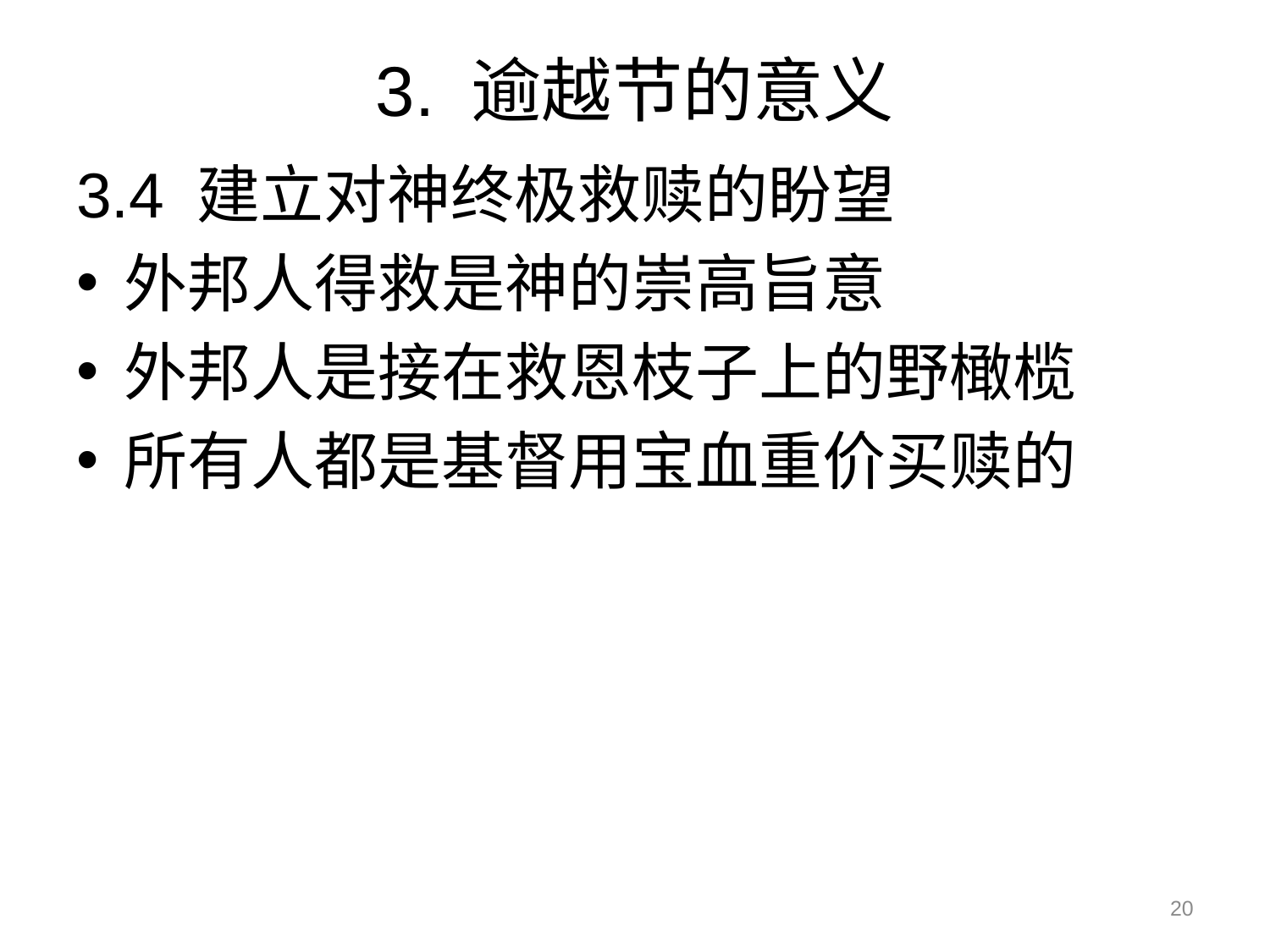

# 3. 逾越节的意义
3.4 建立对神终极救赎的盼望
外邦人得救是神的崇高旨意
外邦人是接在救恩枝子上的野橄榄
所有人都是基督用宝血重价买赎的

20